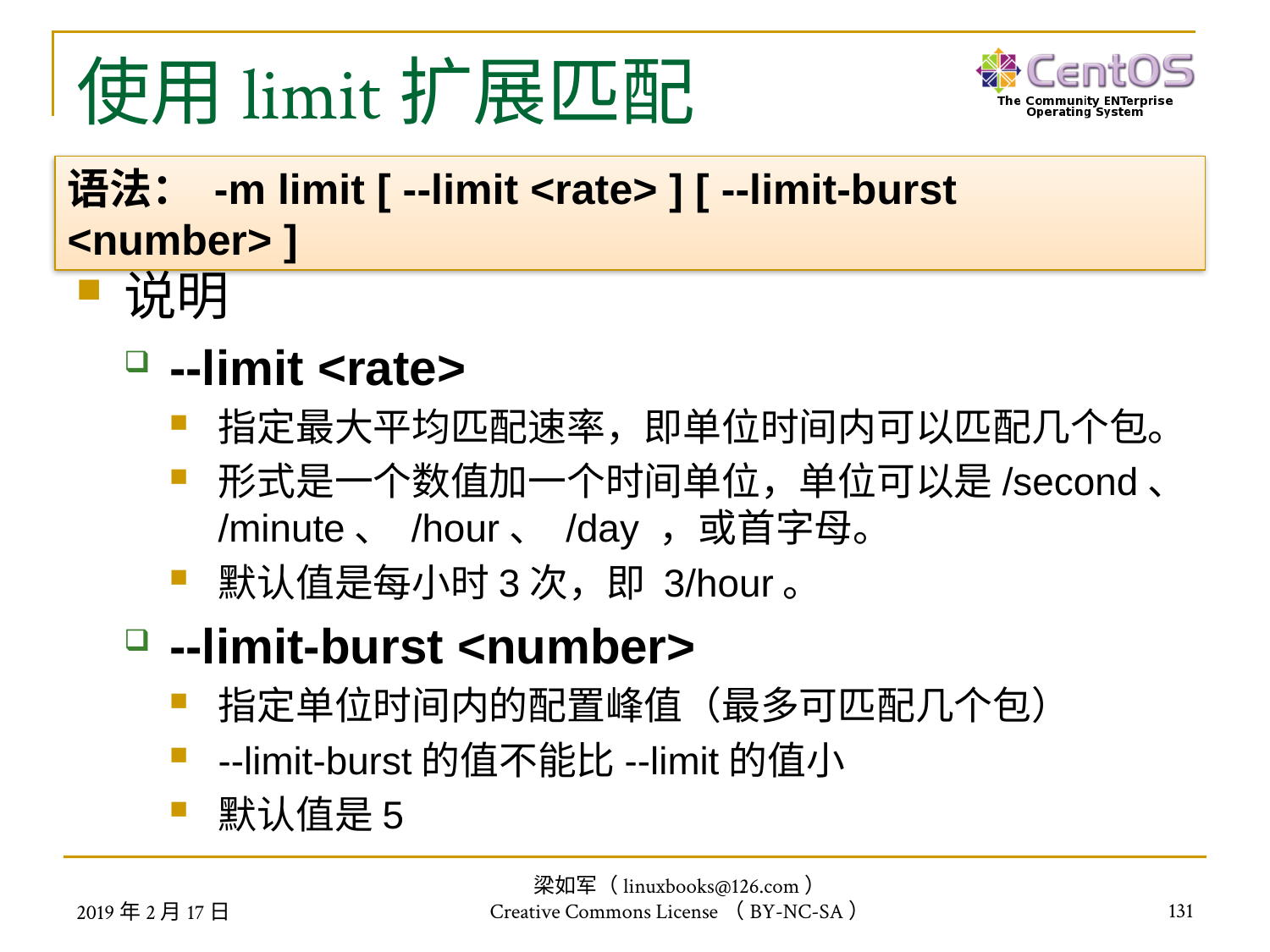

# 使用limit扩展匹配
语法： -m limit [ --limit <rate> ] [ --limit-burst <number> ]
说明
--limit <rate>
指定最大平均匹配速率，即单位时间内可以匹配几个包。
形式是一个数值加一个时间单位，单位可以是/second、 /minute、 /hour、 /day ，或首字母。
默认值是每小时3次，即 3/hour。
--limit-burst <number>
指定单位时间内的配置峰值（最多可匹配几个包）
--limit-burst的值不能比--limit的值小
默认值是5
梁如军（linuxbooks@126.com）
Creative Commons License（BY-NC-SA）
2019年2月17日
131